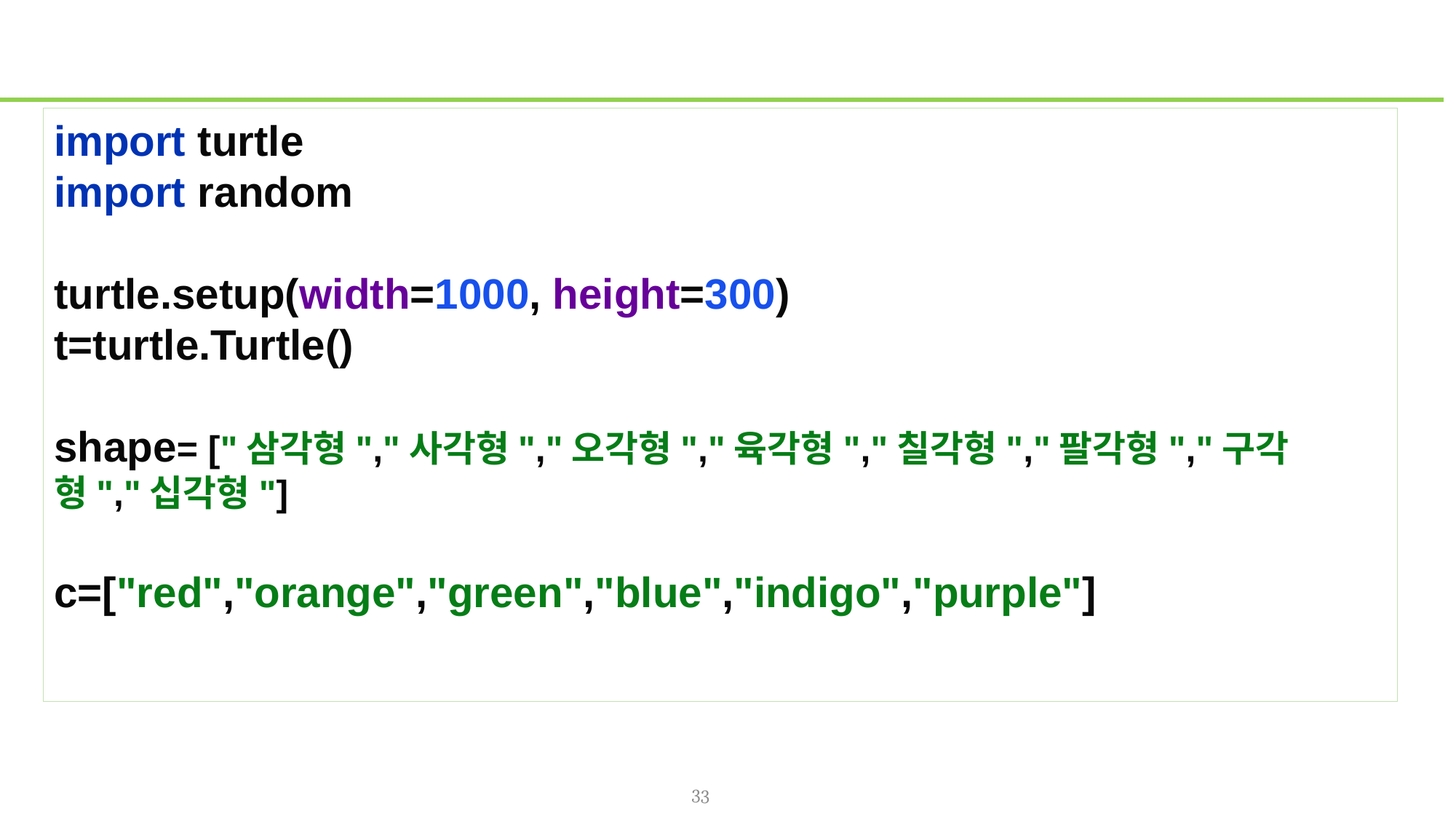

import turtle
import random
turtle.setup(width=1000, height=300)
t=turtle.Turtle()
shape= ["삼각형","사각형","오각형","육각형","칠각형","팔각형","구각형","십각형"]
c=["red","orange","green","blue","indigo","purple"]

33